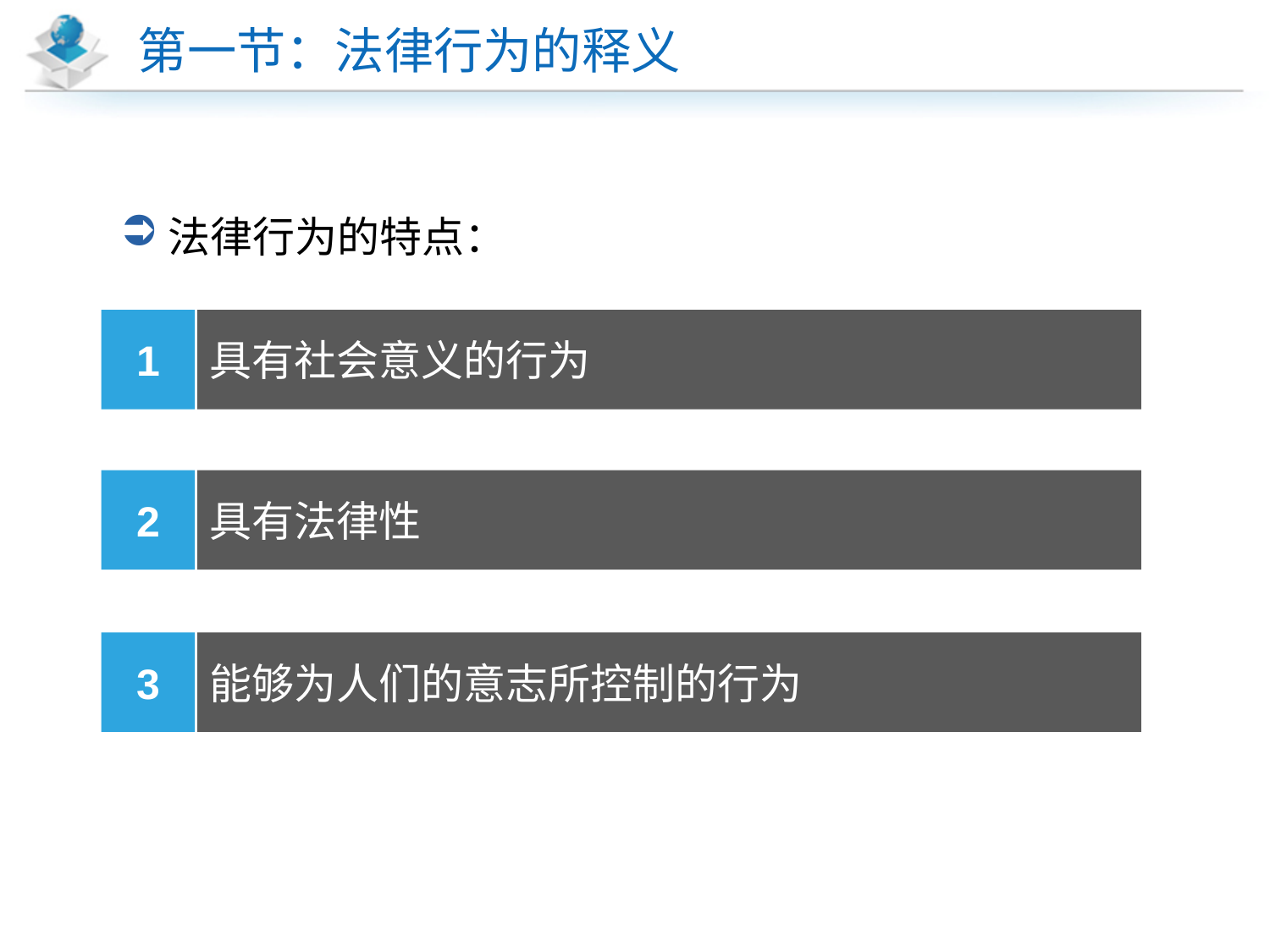

# 第一节：法律行为的释义
法律行为的特点：
1
具有社会意义的行为
2
具有法律性
3
能够为人们的意志所控制的行为